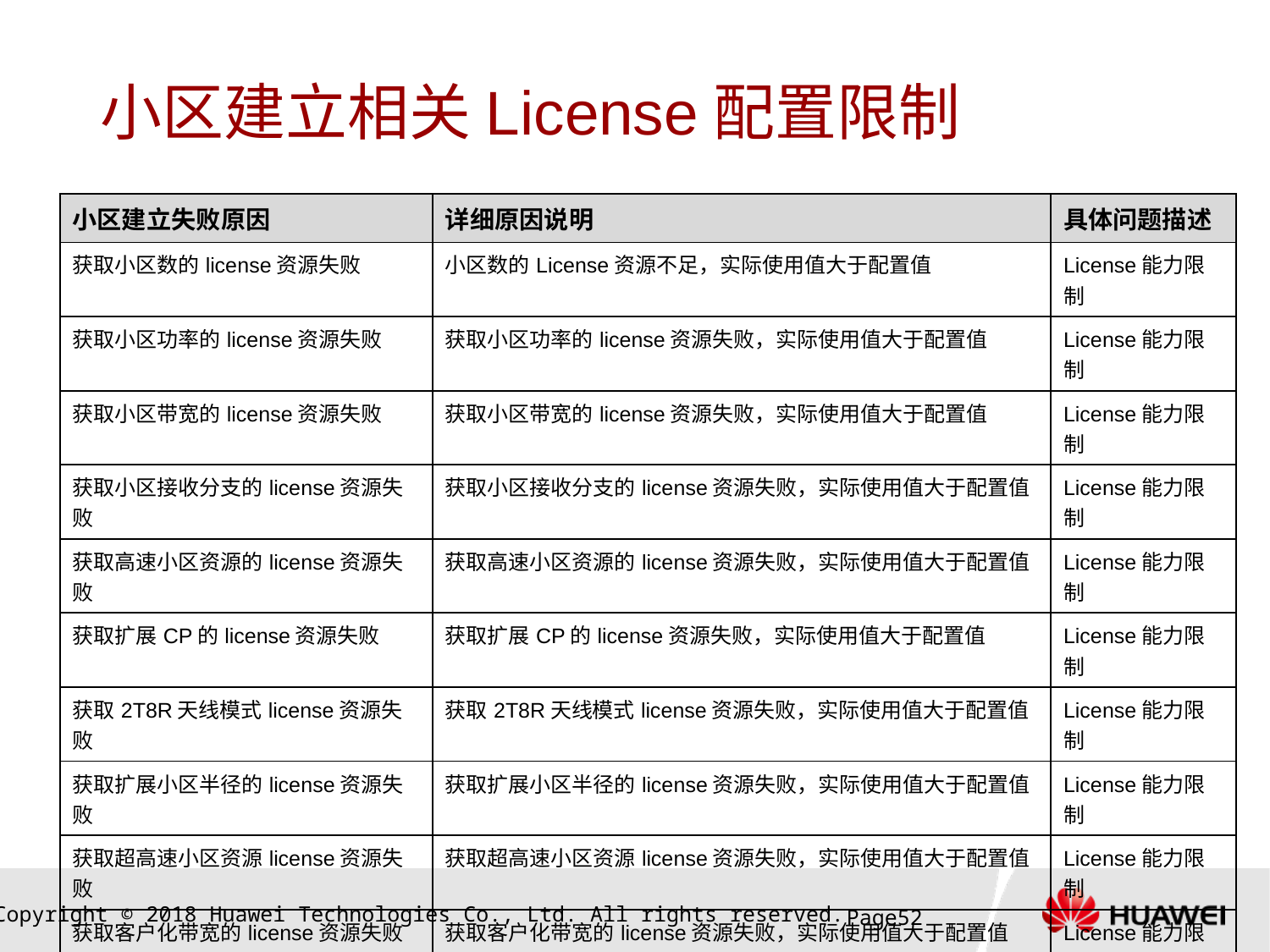

# 小区建立相关License配置限制
| 小区建立失败原因 | 详细原因说明 | 具体问题描述 |
| --- | --- | --- |
| 获取小区数的license资源失败 | 小区数的License资源不足，实际使用值大于配置值 | License能力限制 |
| 获取小区功率的license资源失败 | 获取小区功率的license资源失败，实际使用值大于配置值 | License能力限制 |
| 获取小区带宽的license资源失败 | 获取小区带宽的license资源失败，实际使用值大于配置值 | License能力限制 |
| 获取小区接收分支的license资源失败 | 获取小区接收分支的license资源失败，实际使用值大于配置值 | License能力限制 |
| 获取高速小区资源的license资源失败 | 获取高速小区资源的license资源失败，实际使用值大于配置值 | License能力限制 |
| 获取扩展CP的license资源失败 | 获取扩展CP的license资源失败，实际使用值大于配置值 | License能力限制 |
| 获取2T8R天线模式license资源失败 | 获取2T8R天线模式license资源失败，实际使用值大于配置值 | License能力限制 |
| 获取扩展小区半径的license资源失败 | 获取扩展小区半径的license资源失败，实际使用值大于配置值 | License能力限制 |
| 获取超高速小区资源license资源失败 | 获取超高速小区资源license资源失败，实际使用值大于配置值 | License能力限制 |
| 获取客户化带宽的license资源失败 | 获取客户化带宽的license资源失败，实际使用值大于配置值 | License能力限制 |
| 获取小区多载波license资源失败 | 获取小区多载波license资源失败，实际使用值大于配置值 | License能力限制 |
| 获取SFN小区license资源失败 | 获取SFN小区license资源失败，实际使用值大于配置值 | License能力限制 |
| 获取FDD与TDD RRU混合级联的license资源失败 | 获取FDD与TDD RRU混合级联的license资源失败，实际使用值大于配置值 | License能力限制 |
| 多制式license不足 | 多模组网时,无足够的扇区、射频License资源等。 | 多模License受限 |
Page52